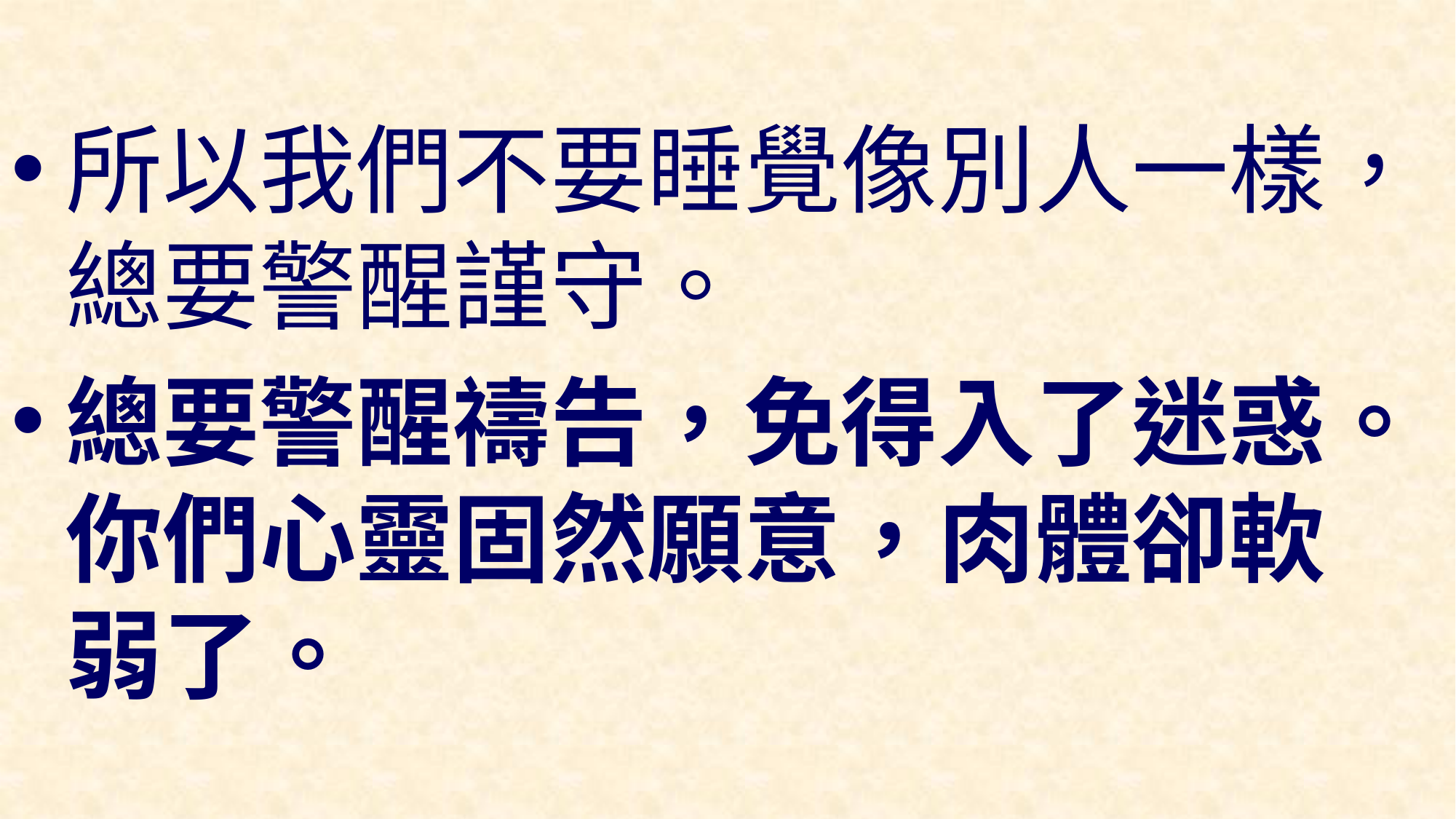

所以我們不要睡覺像別人一樣，總要警醒謹守。
總要警醒禱告，免得入了迷惑。你們心靈固然願意，肉體卻軟弱了。